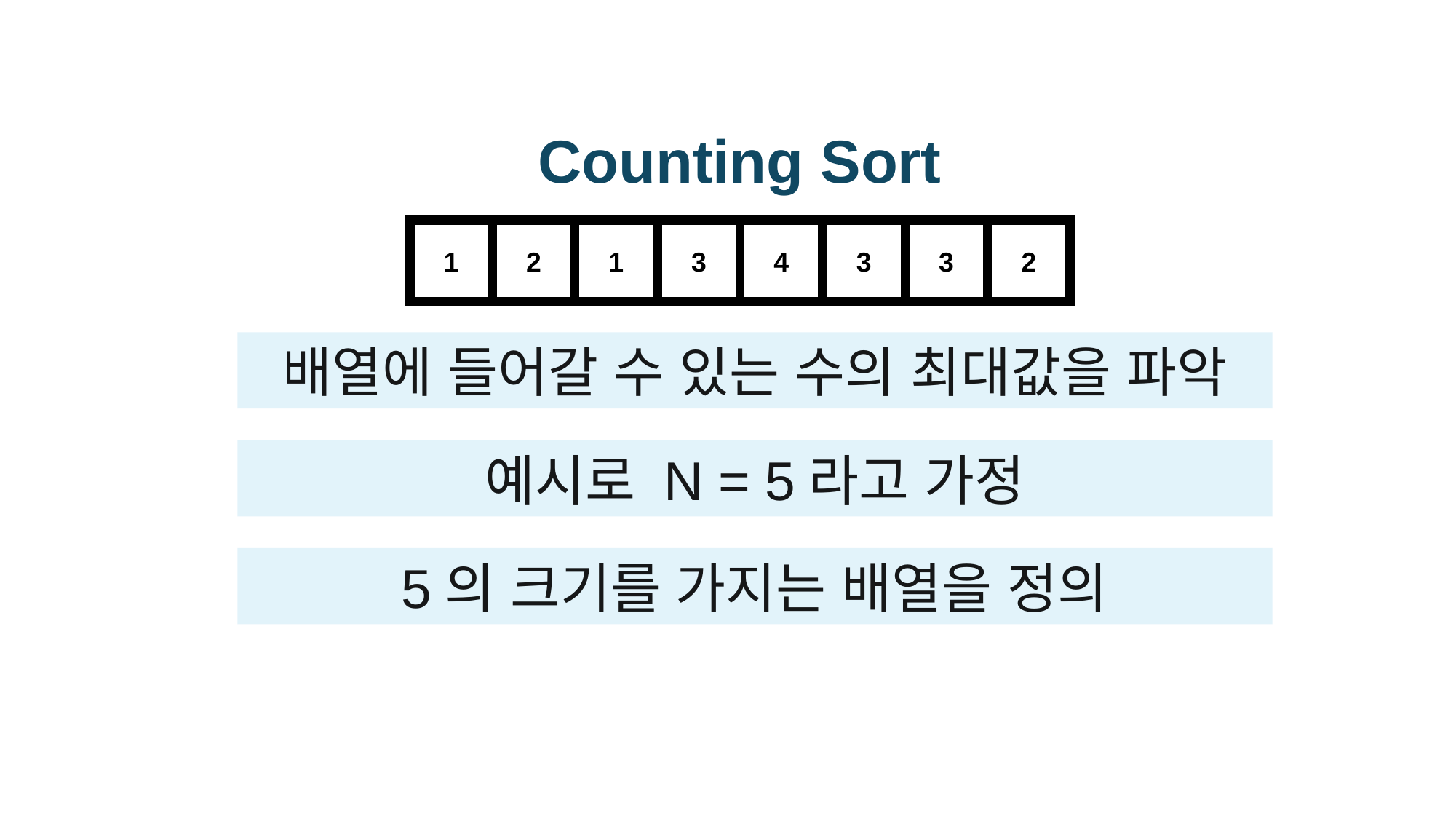

Counting Sort
2
3
3
3
4
1
2
1
배열에 들어갈 수 있는 수의 최대값을 파악
예시로 N = 5라고 가정
5의 크기를 가지는 배열을 정의